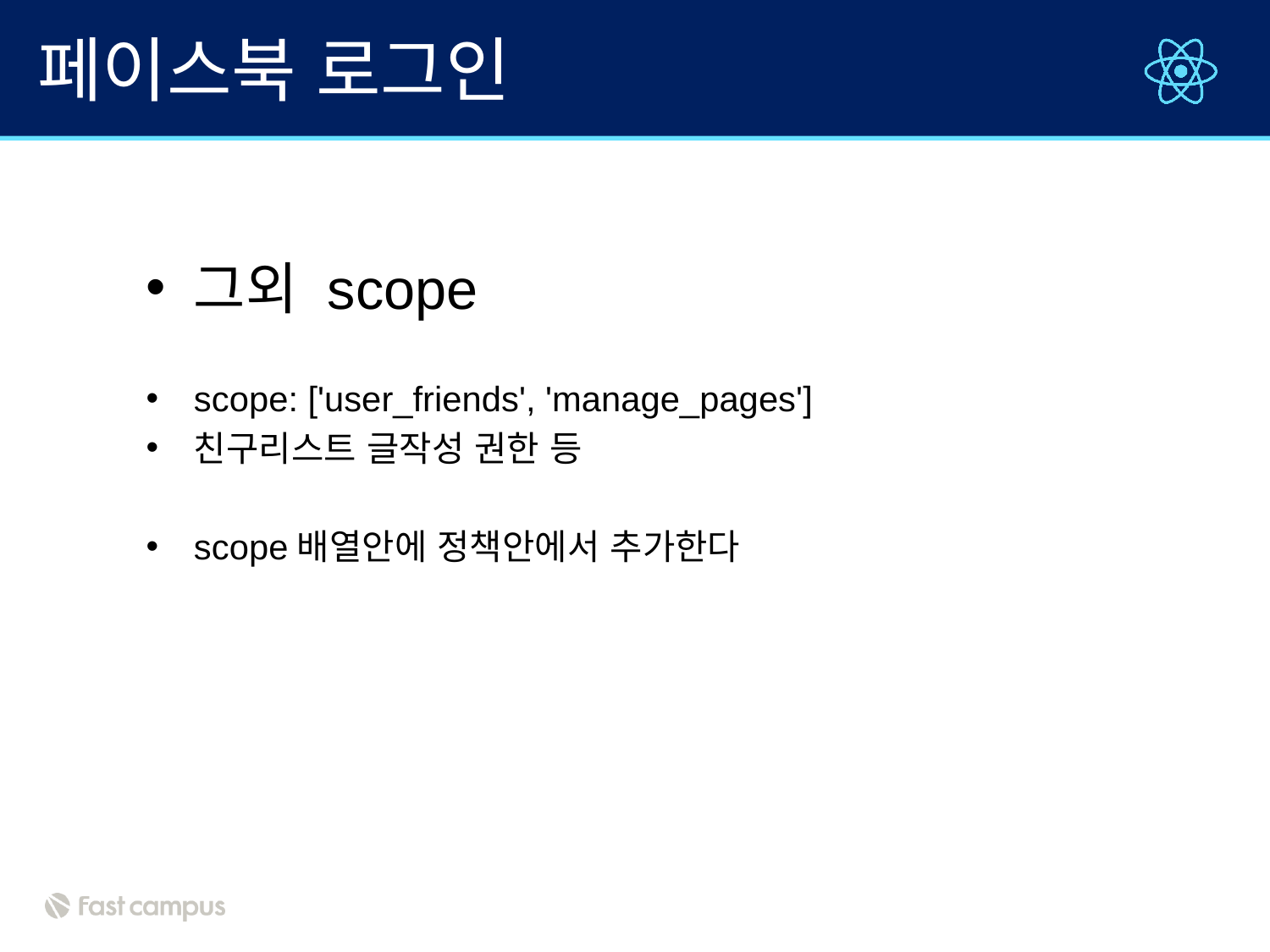

# 페이스북 로그인
그외 scope

scope: ['user_friends', 'manage_pages']
친구리스트 글작성 권한 등

scope배열안에 정책안에서 추가한다